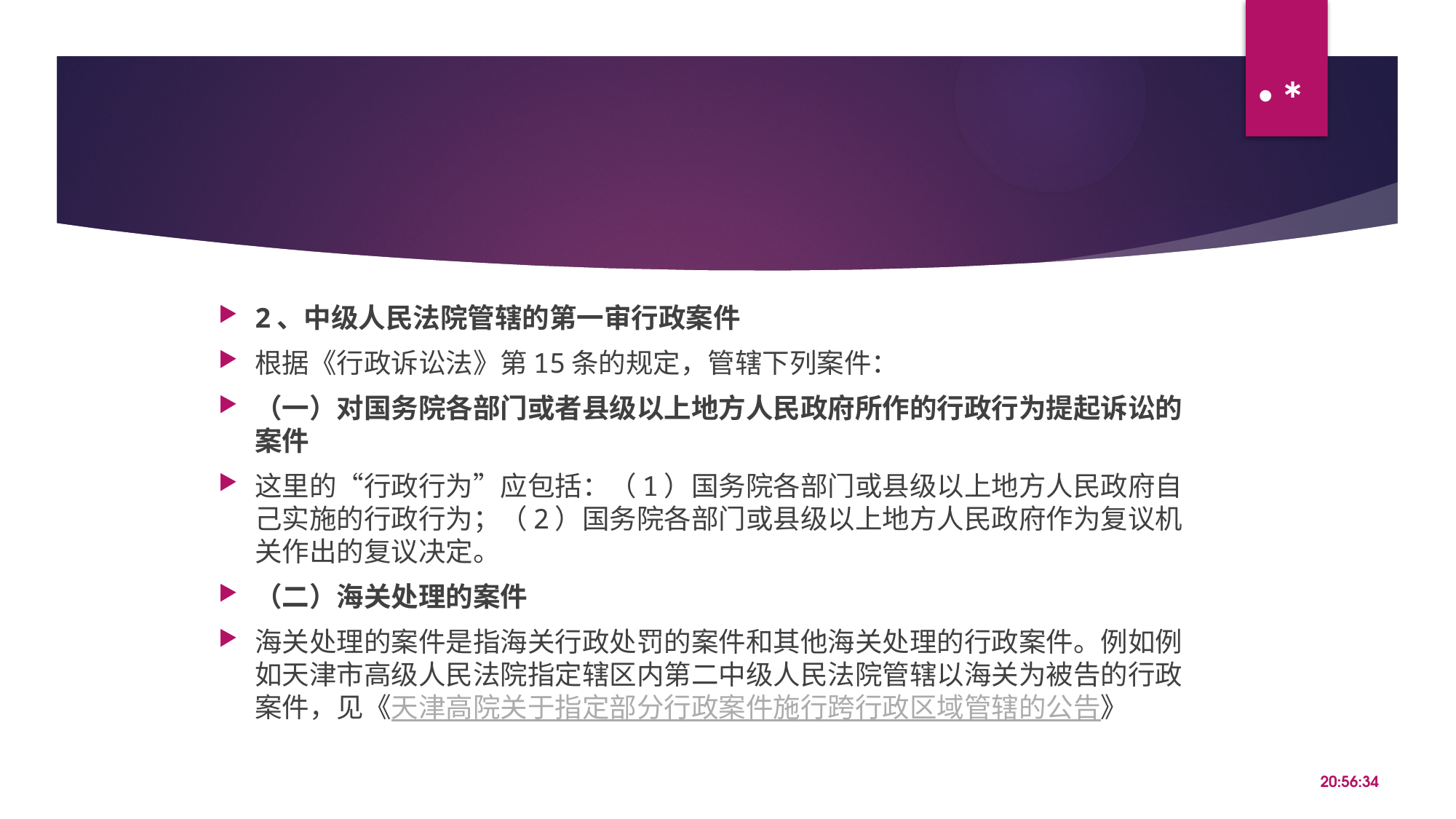

*
#
2、中级人民法院管辖的第一审行政案件
根据《行政诉讼法》第15条的规定，管辖下列案件：
（一）对国务院各部门或者县级以上地方人民政府所作的行政行为提起诉讼的案件
这里的“行政行为”应包括：（1）国务院各部门或县级以上地方人民政府自己实施的行政行为；（2）国务院各部门或县级以上地方人民政府作为复议机关作出的复议决定。
（二）海关处理的案件
海关处理的案件是指海关行政处罚的案件和其他海关处理的行政案件。例如例如天津市高级人民法院指定辖区内第二中级人民法院管辖以海关为被告的行政案件，见《天津高院关于指定部分行政案件施行跨行政区域管辖的公告》

20:56:34